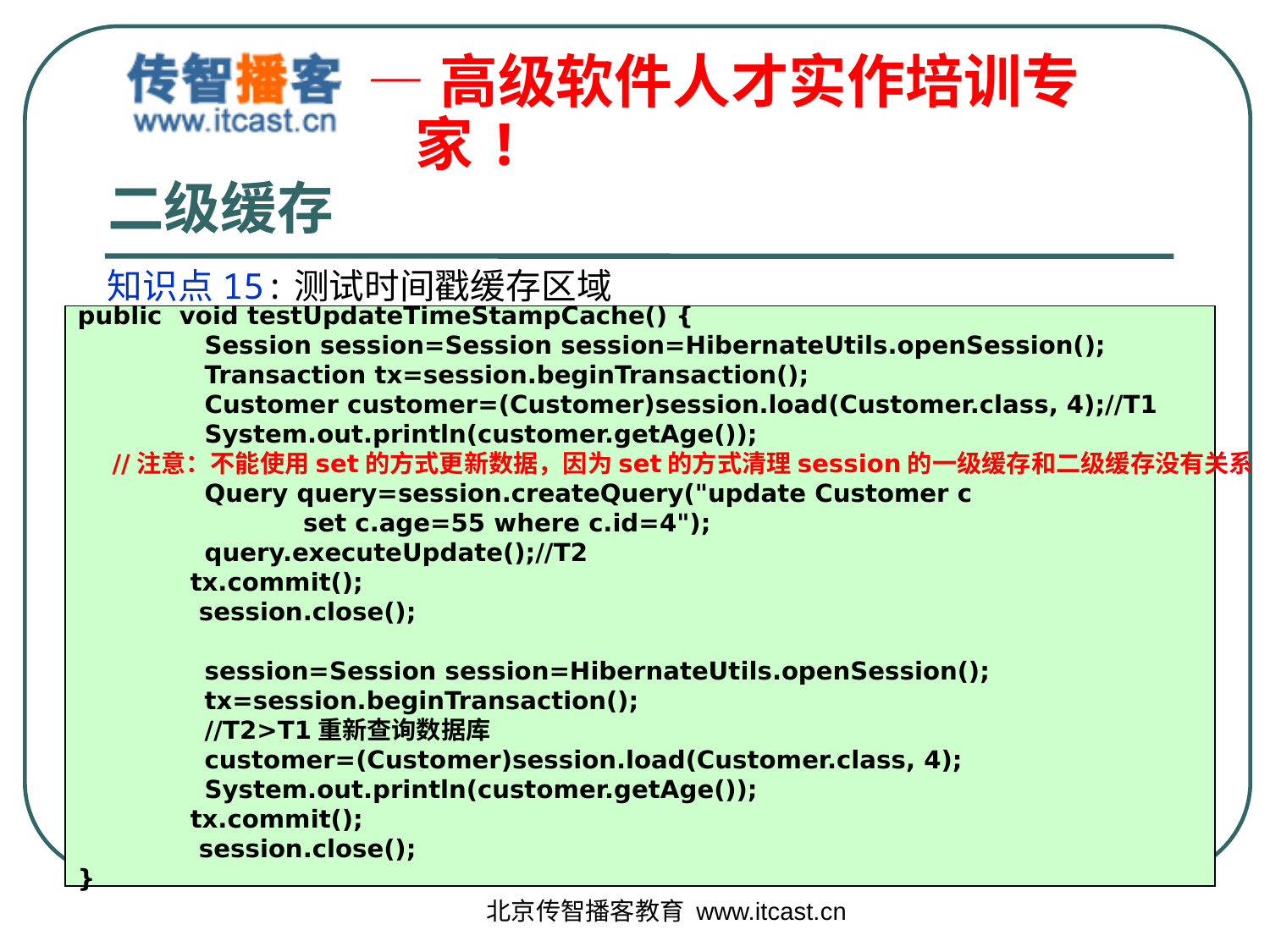

# 二级缓存
知识点15:测试时间戳缓存区域
public  void testUpdateTimeStampCache() {
	Session session=Session session=HibernateUtils.openSession();
	Transaction tx=session.beginTransaction();
	Customer customer=(Customer)session.load(Customer.class, 4);//T1
	System.out.println(customer.getAge());
    //注意：不能使用set的方式更新数据，因为set的方式清理session的一级缓存和二级缓存没有关系
	Query query=session.createQuery("update Customer c
                          set c.age=55 where c.id=4");
	query.executeUpdate();//T2
             tx.commit();
              session.close();

	session=Session session=HibernateUtils.openSession();
	tx=session.beginTransaction();
	//T2>T1重新查询数据库
	customer=(Customer)session.load(Customer.class, 4);
	System.out.println(customer.getAge());
             tx.commit();
              session.close();
}
北京传智播客教育 www.itcast.cn